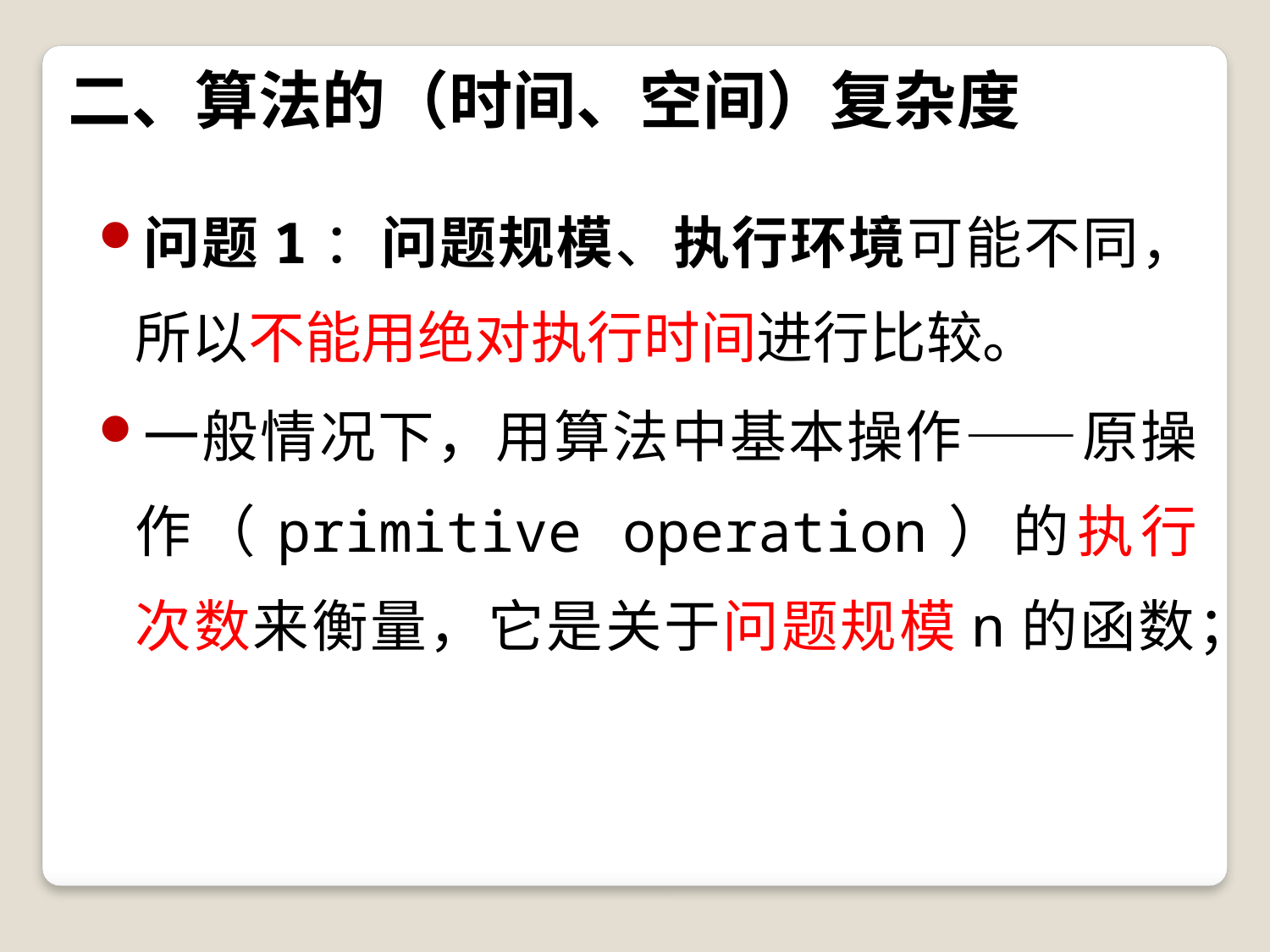

# 二、算法的（时间、空间）复杂度

问题1：问题规模、执行环境可能不同，所以不能用绝对执行时间进行比较。
一般情况下，用算法中基本操作——原操作（primitive operation）的执行次数来衡量，它是关于问题规模n的函数；